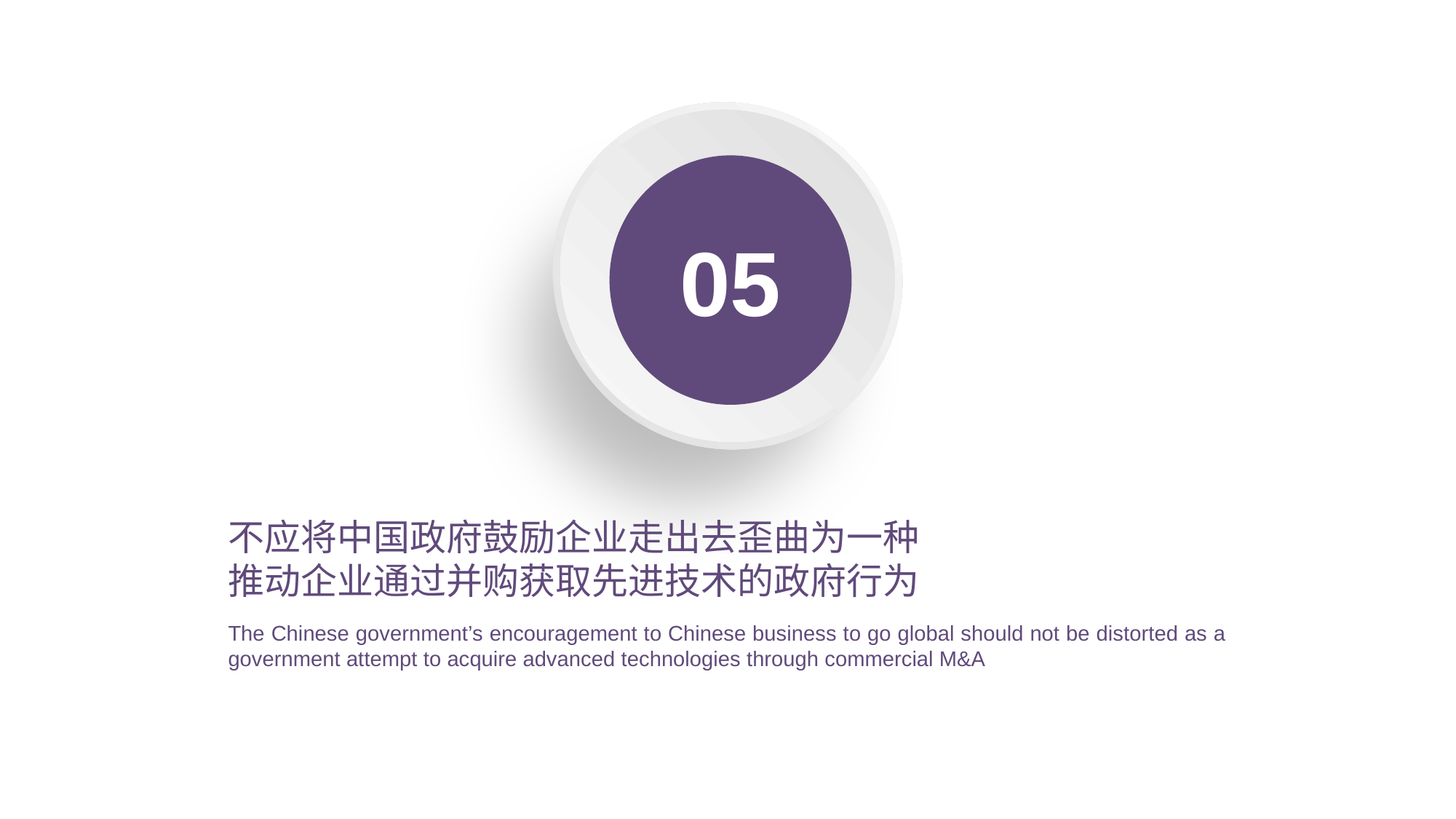

05
不应将中国政府鼓励企业走出去歪曲为一种
推动企业通过并购获取先进技术的政府行为
The Chinese government’s encouragement to Chinese business to go global should not be distorted as a government attempt to acquire advanced technologies through commercial M&A